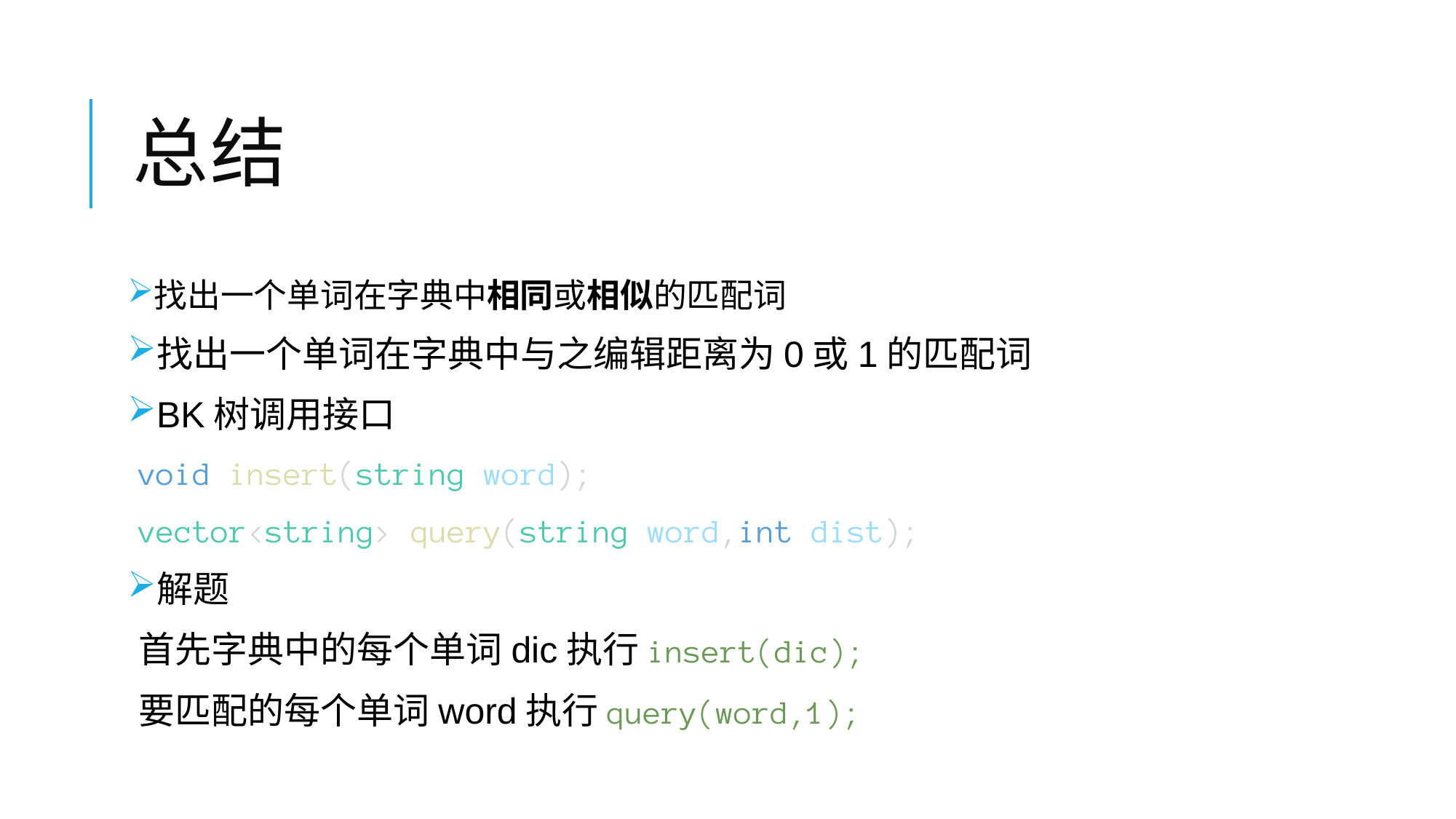

# 总结
找出一个单词在字典中相同或相似的匹配词
找出一个单词在字典中与之编辑距离为0或1的匹配词
BK树调用接口
void insert(string word);
vector<string> query(string word,int dist);
解题
首先字典中的每个单词dic执行insert(dic);
要匹配的每个单词word执行query(word,1);